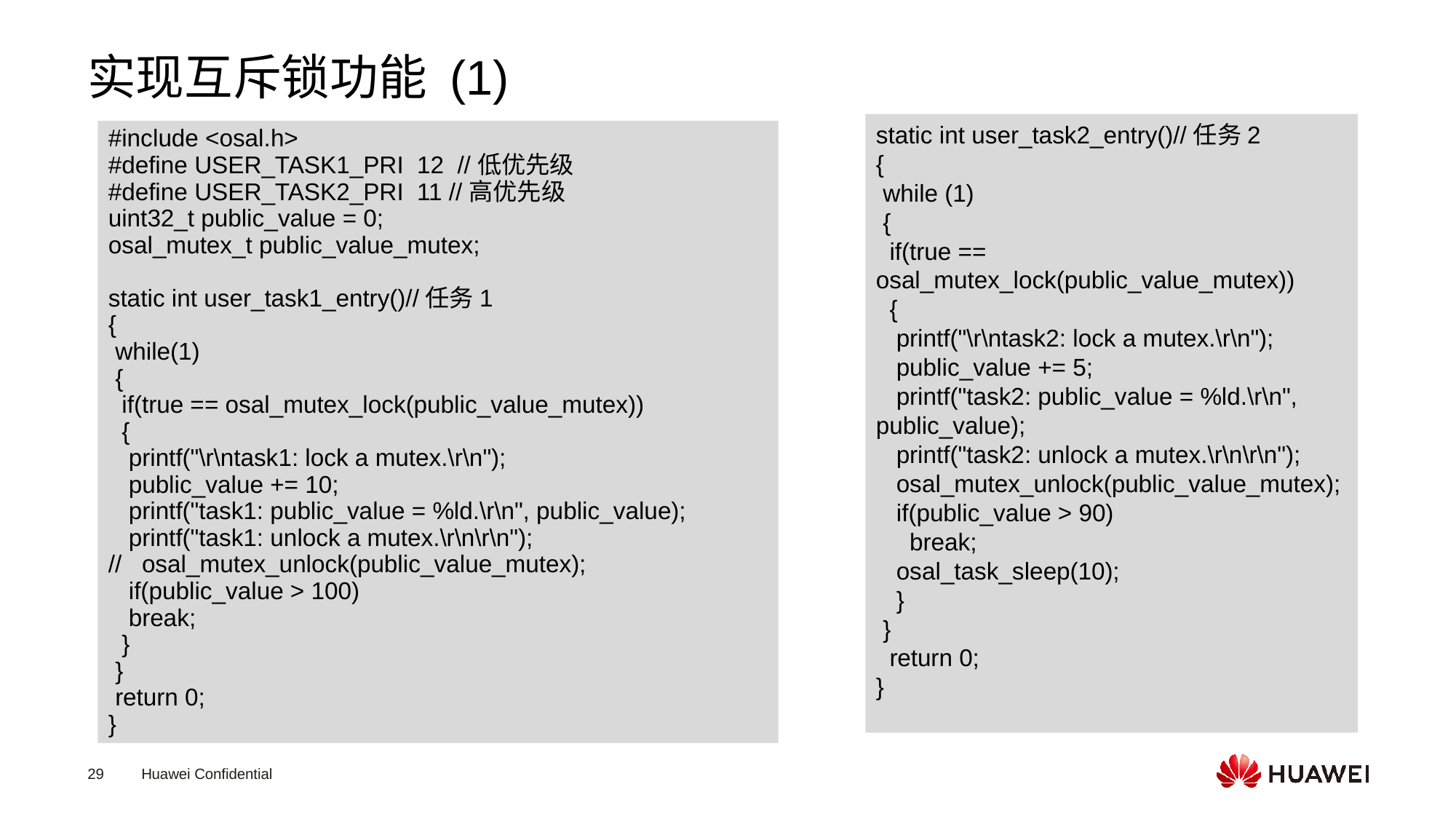

# 实现互斥锁功能 (1)
static int user_task2_entry()//任务2
{
 while (1)
 {
  if(true == osal_mutex_lock(public_value_mutex))
  {
   printf("\r\ntask2: lock a mutex.\r\n");
   public_value += 5;
   printf("task2: public_value = %ld.\r\n", public_value);
   printf("task2: unlock a mutex.\r\n\r\n");
   osal_mutex_unlock(public_value_mutex);
   if(public_value > 90)
     break;
   osal_task_sleep(10);
   }
 }
  return 0;
}

#include <osal.h>
#define USER_TASK1_PRI  12  //低优先级
#define USER_TASK2_PRI  11 //高优先级
uint32_t public_value = 0;
osal_mutex_t public_value_mutex;

static int user_task1_entry()//任务1
{
 while(1)
 {
  if(true == osal_mutex_lock(public_value_mutex))
  {
   printf("\r\ntask1: lock a mutex.\r\n");
   public_value += 10;
   printf("task1: public_value = %ld.\r\n", public_value);
   printf("task1: unlock a mutex.\r\n\r\n");
//   osal_mutex_unlock(public_value_mutex);
   if(public_value > 100)
   break;
  }
 }
 return 0;
}